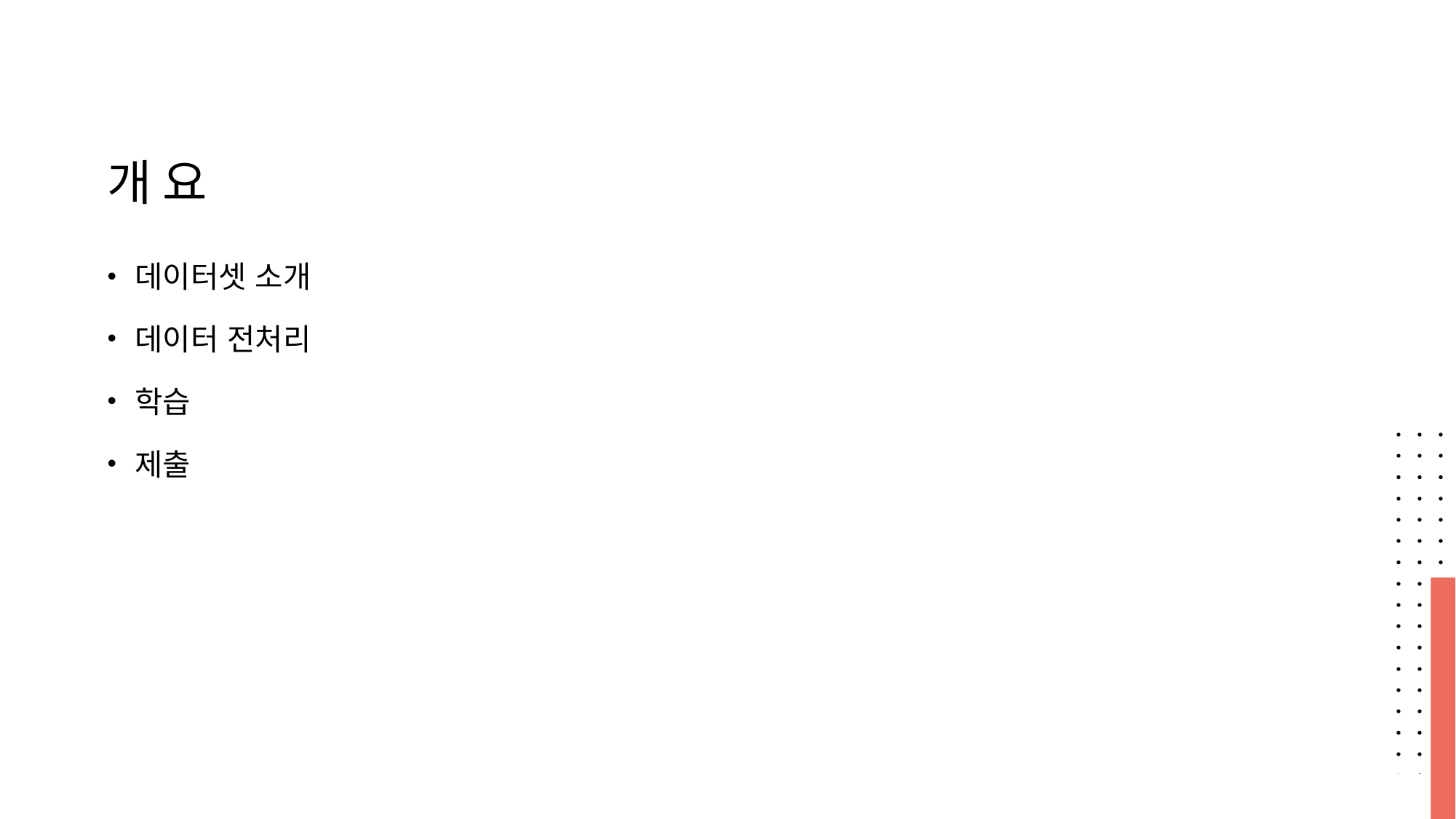

# 개요
데이터셋 소개
데이터 전처리
학습
제출